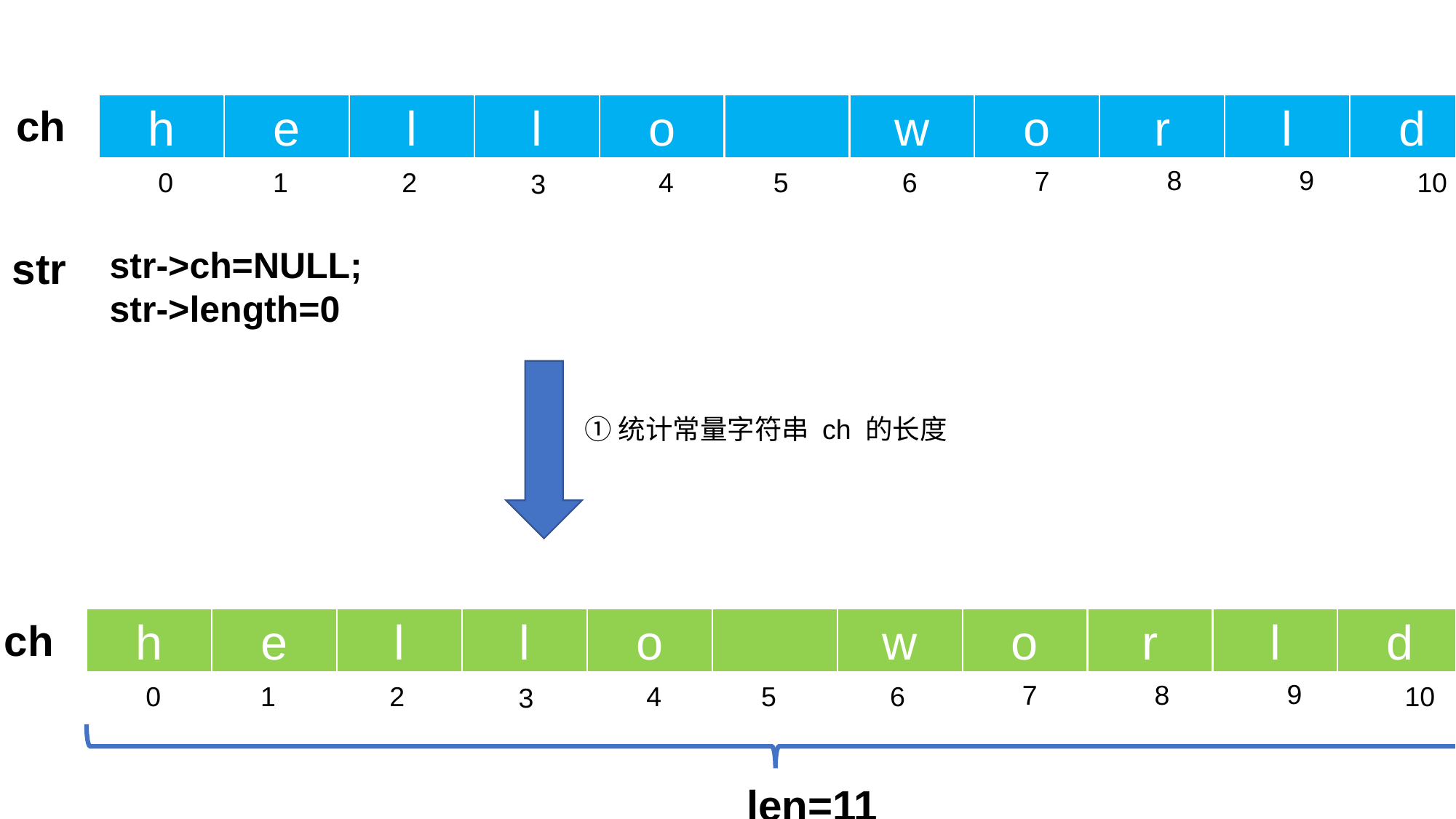

\0
ch
h
e
l
l
o

w
o
r
l
d
9
11
8
7
0
1
2
4
5
6
10
3
str
str->ch=NULL;
str->length=0

①统计常量字符串 ch 的长度
\0
ch
h
e
l
l
o

w
o
r
l
d
9
11
8
7
0
1
2
4
5
6
10
3
len=11

②给新串 str 分配长度为 len+1 的存储空间
str

9
11
8
str->length=0
7
0
1
2
4
5
6
10
3

③将常量字符串中每个字符一一赋值给新串

\0
ch
h
e
l
l
o

w
o
r
l
d
9
11
8
7
0
1
2
4
5
6
10
3
str
\0
h
e
l
l
o

w
o
r
l
d
str->length=0
9
11
8
7
0
1
2
4
5
6
10
3

④修改新串的长度 length 为常量字符串的长度 len
str
\0
h
e
l
l
o

w
o
r
l
d
str->length=11
9
11
8
7
0
1
2
4
5
6
10
3
length=11